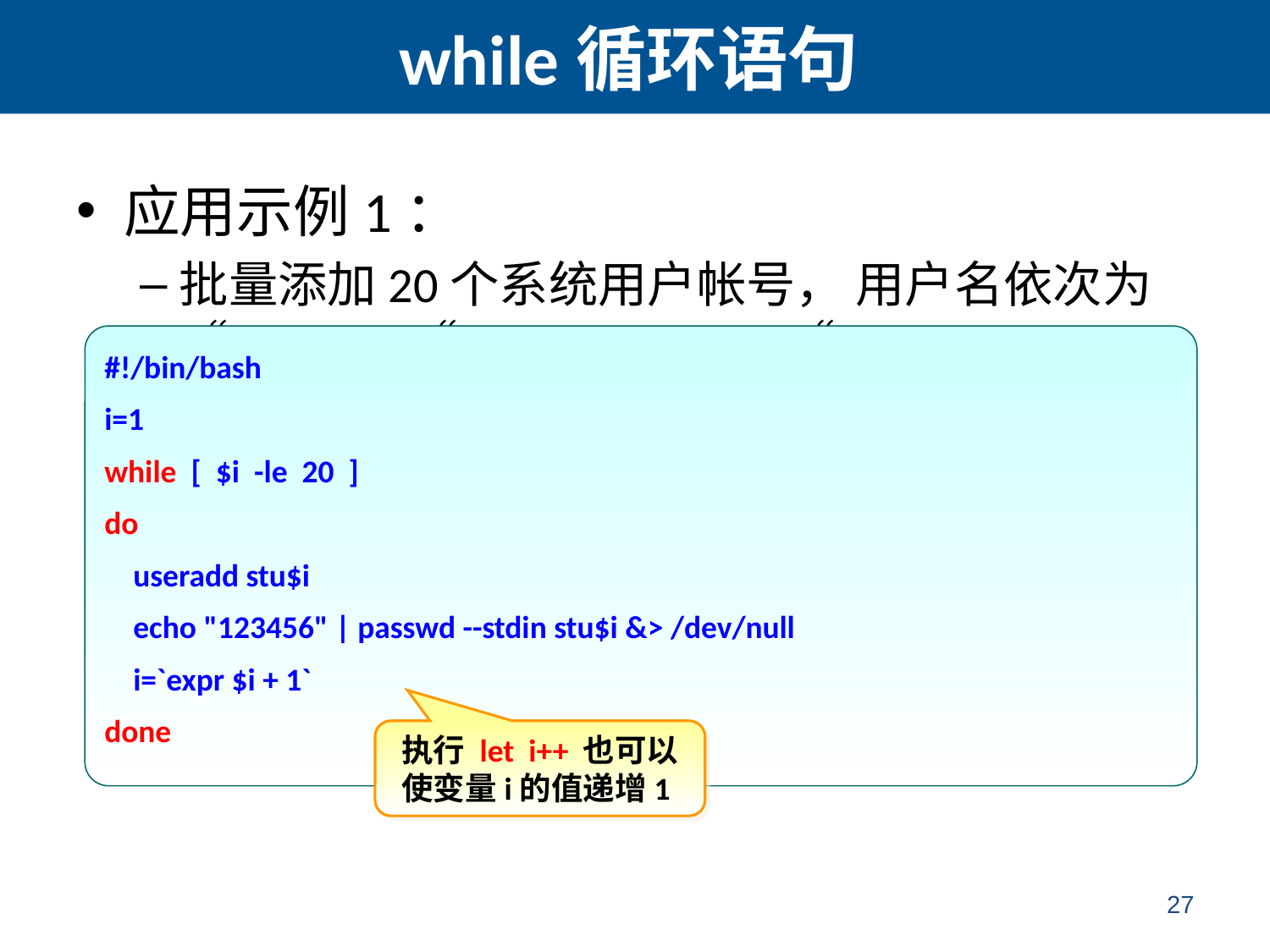

# while循环语句
应用示例1：
批量添加20个系统用户帐号， 用户名依次为“stu1”、“stu2”、……、“stu20”
这些用户的初始密码均设置为“123456”
#!/bin/bash
i=1
while  [  $i  -le  20  ]
do
    useradd stu$i
    echo "123456" | passwd --stdin stu$i &> /dev/null
    i=`expr $i + 1`
done
执行 let  i++ 也可以使变量i的值递增1
27